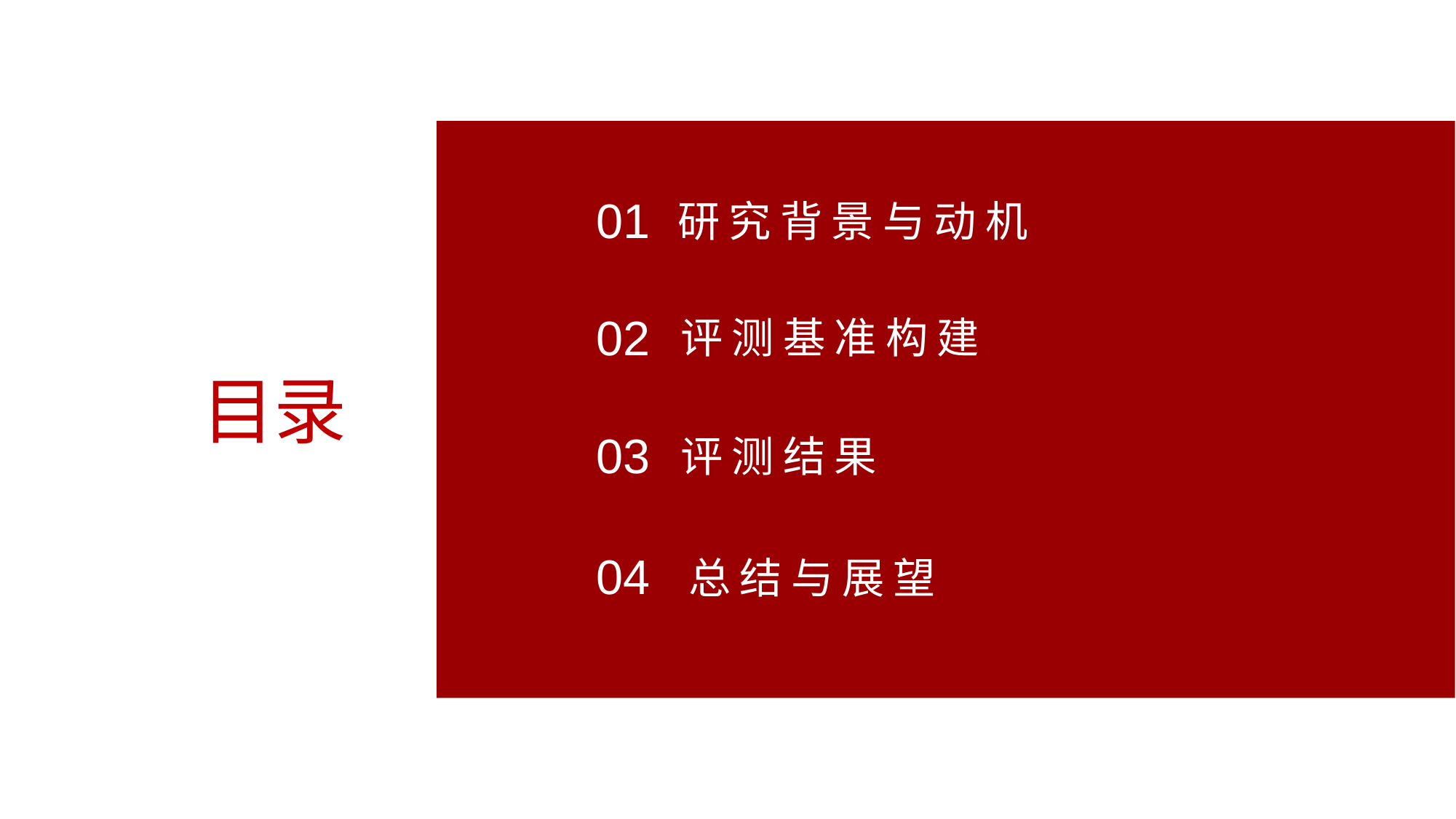

01
研究背景与动机
02
评测基准构建
目录
03
评测结果
04
总结与展望